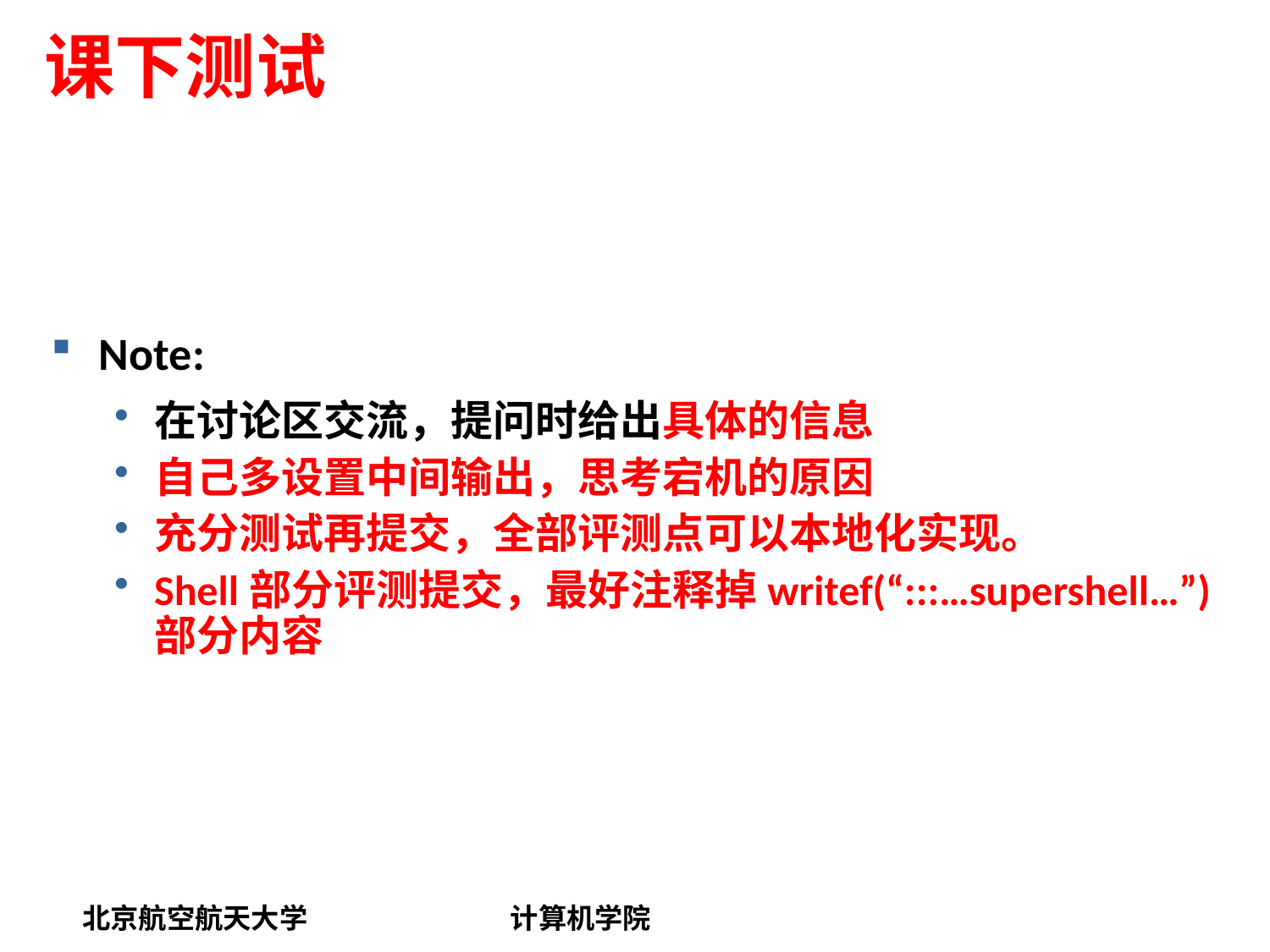

# 课下测试
Note:
在讨论区交流，提问时给出具体的信息
自己多设置中间输出，思考宕机的原因
充分测试再提交，全部评测点可以本地化实现。
Shell部分评测提交，最好注释掉writef(“:::…supershell…”)部分内容